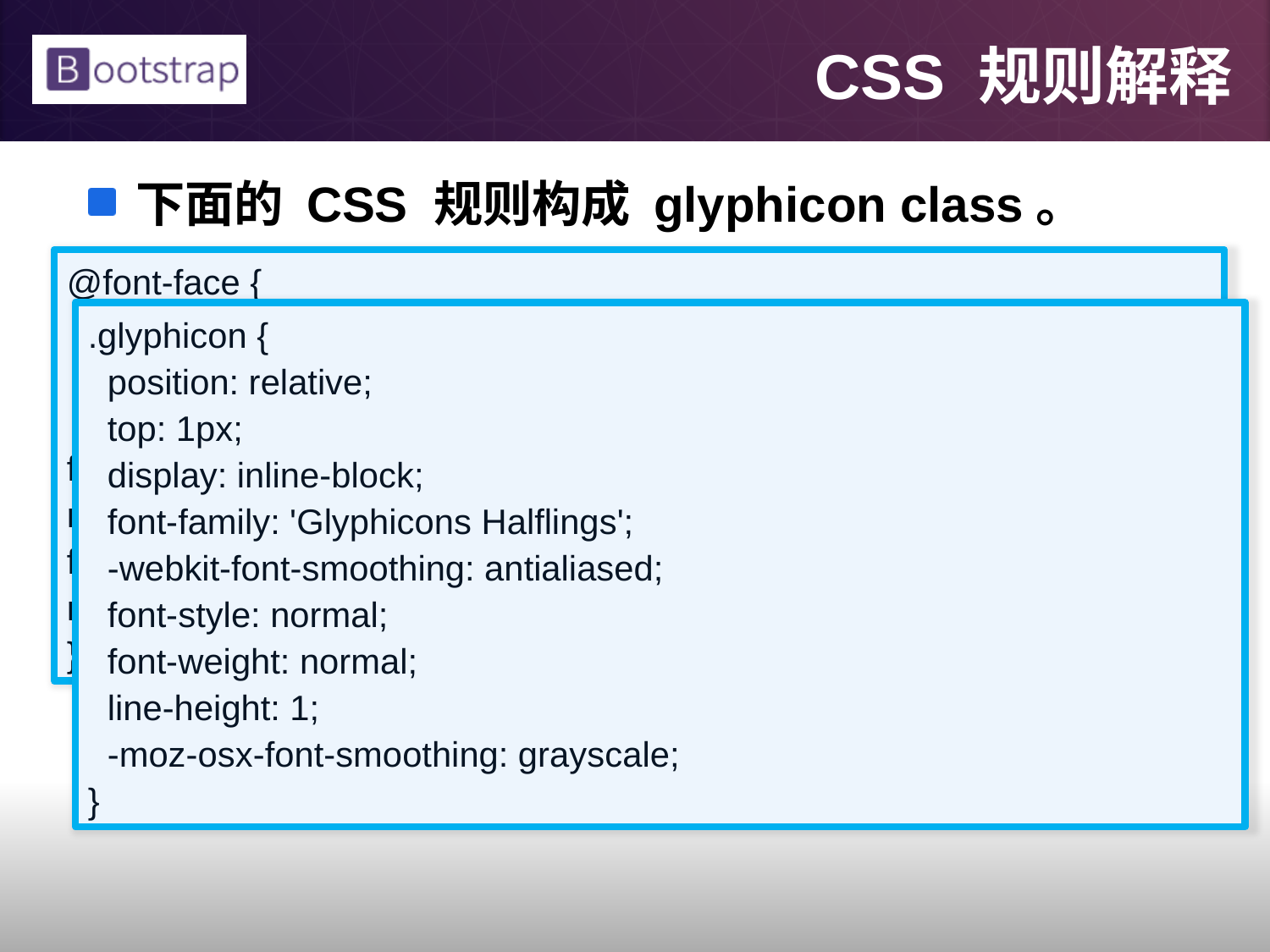

# CSS 规则解释
下面的 CSS 规则构成 glyphicon class。
@font-face {
  font-family: 'Glyphicons Halflings';
  src: url('../fonts/glyphicons-halflings-regular.eot');
  src: url('../fonts/glyphicons-halflings-regular.eot?#iefix') format('embedded-opentype'), url('../fonts/glyphicons-halflings-regular.woff') format('woff'), url('../fonts/glyphicons-halflings-regular.ttf') format('truetype'), url('../fonts/glyphicons-halflings-regular.svg#glyphicons_halflingsregular') format('svg');
}
.glyphicon {
  position: relative;
  top: 1px;
  display: inline-block;
  font-family: 'Glyphicons Halflings';
  -webkit-font-smoothing: antialiased;
  font-style: normal;
  font-weight: normal;
  line-height: 1;
  -moz-osx-font-smoothing: grayscale;
}